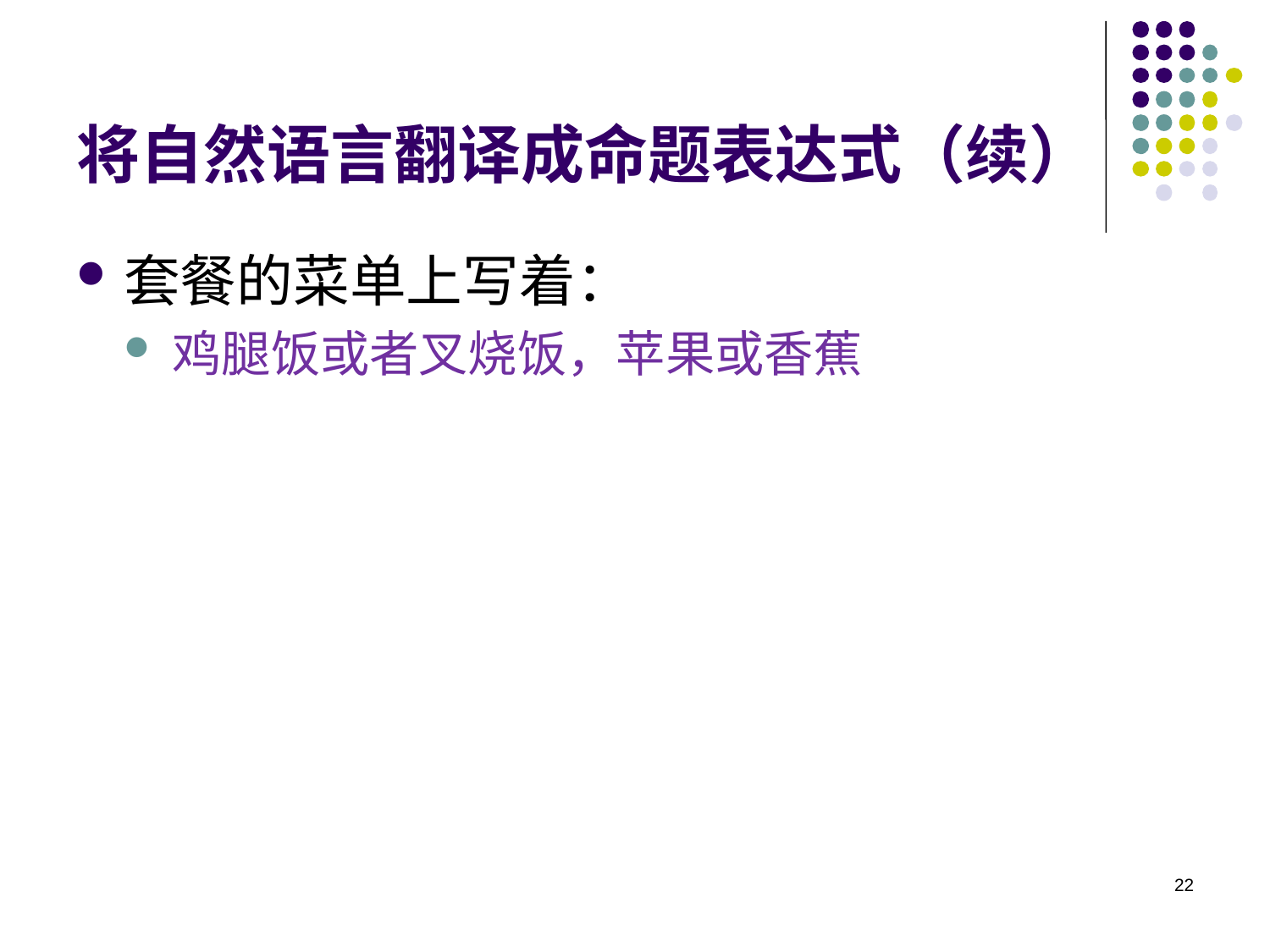

# 将自然语言翻译成命题表达式（续）
套餐的菜单上写着：
鸡腿饭或者叉烧饭，苹果或香蕉

22